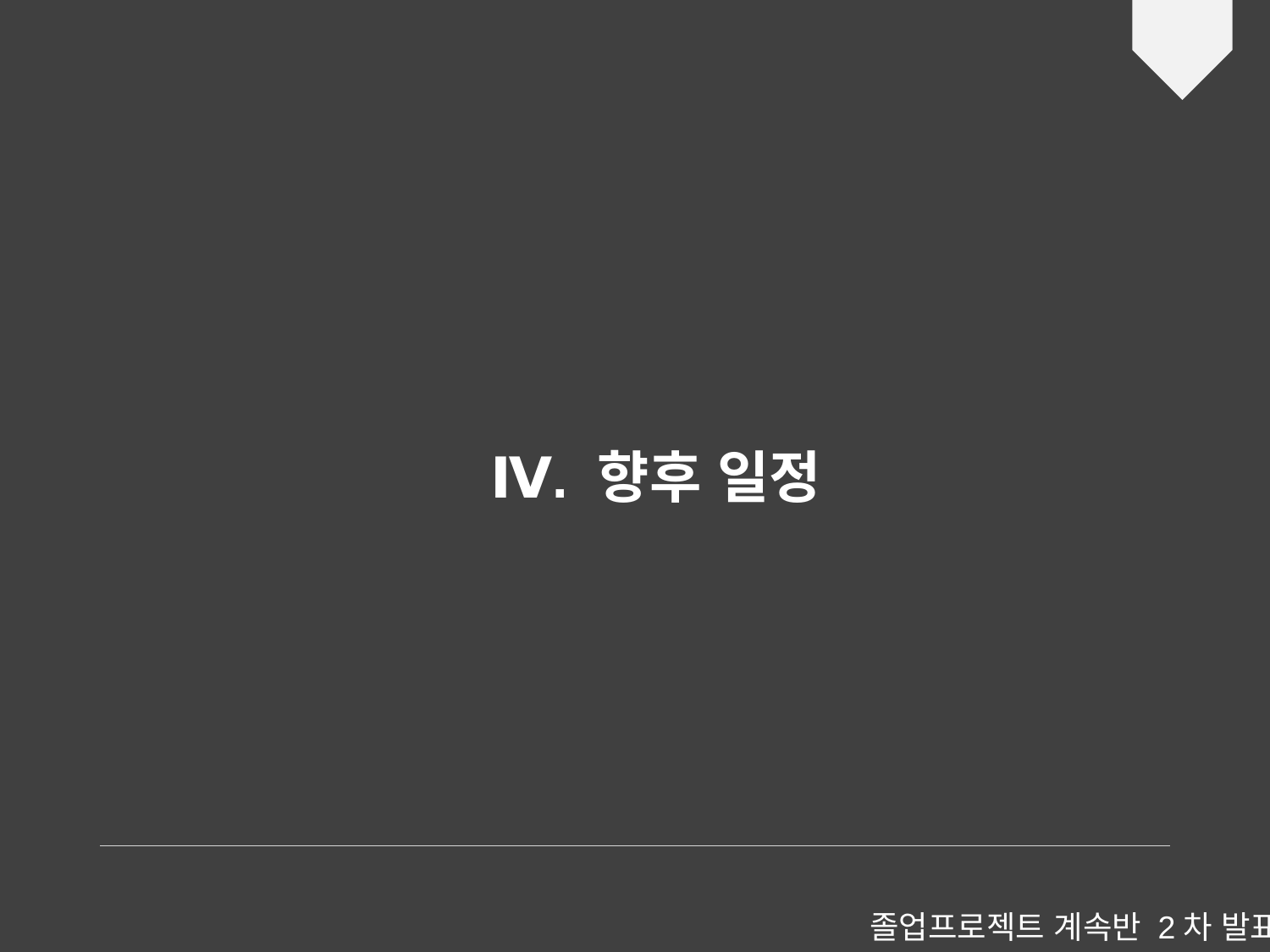

Ⅳ. 향후 일정
졸업프로젝트 계속반 2차 발표